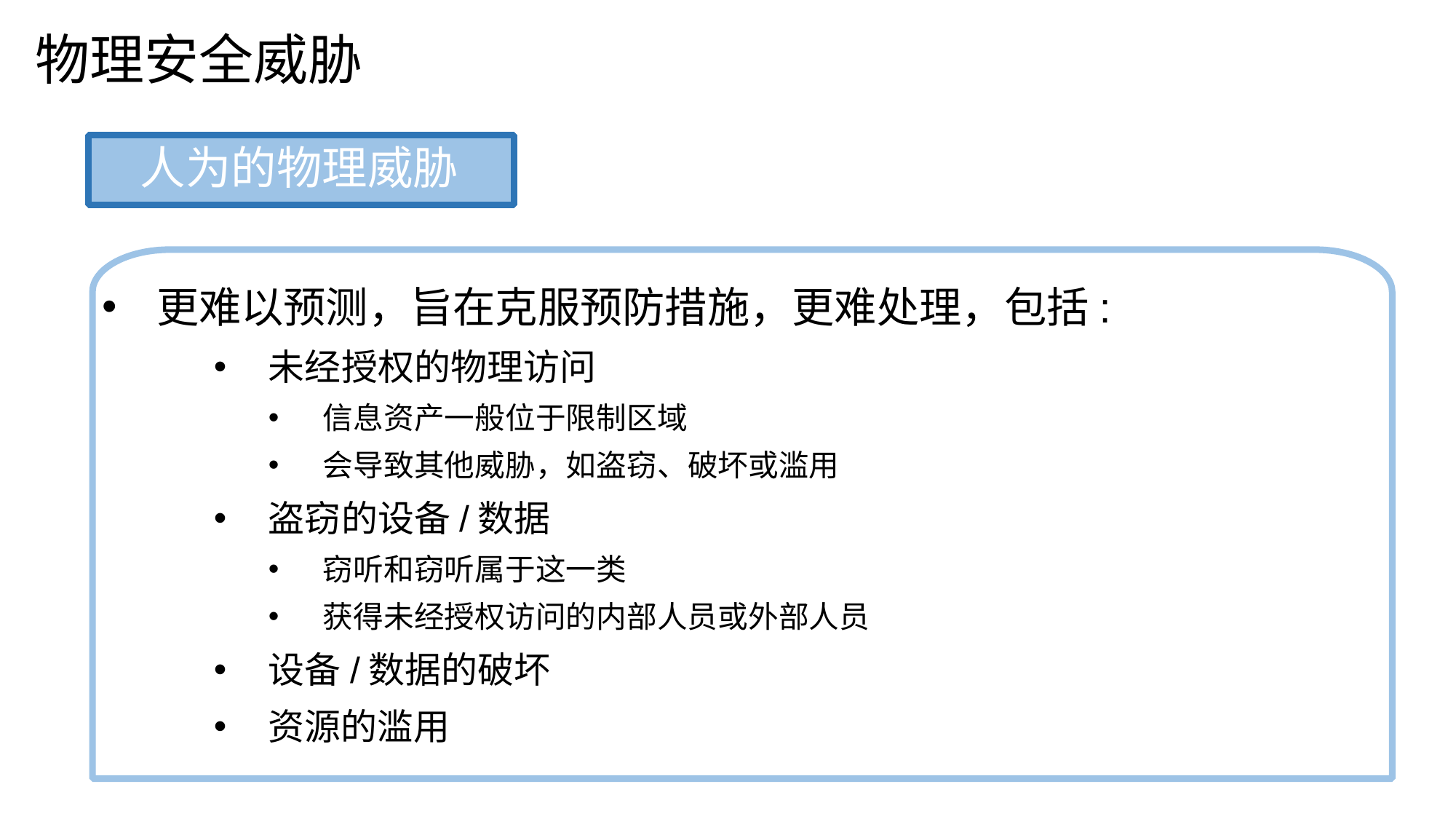

物理安全威胁

人为的物理威胁
更难以预测，旨在克服预防措施，更难处理，包括:
未经授权的物理访问
信息资产一般位于限制区域
会导致其他威胁，如盗窃、破坏或滥用
盗窃的设备/数据
窃听和窃听属于这一类
获得未经授权访问的内部人员或外部人员
设备/数据的破坏
资源的滥用